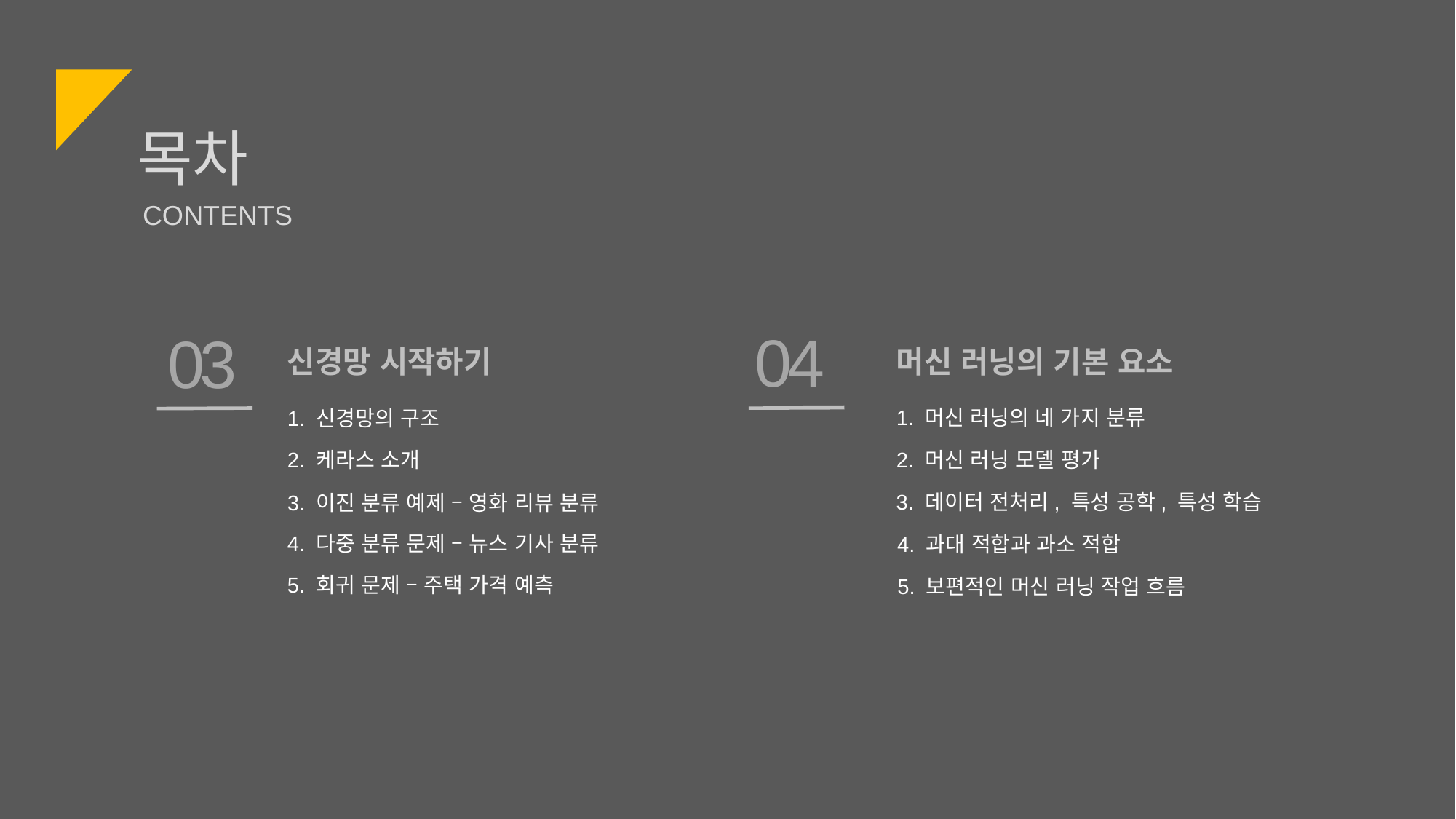

목차
CONTENTS
04
03
신경망 시작하기
머신 러닝의 기본 요소
1. 머신 러닝의 네 가지 분류
1. 신경망의 구조
2. 머신 러닝 모델 평가
2. 케라스 소개
3. 데이터 전처리, 특성 공학, 특성 학습
3. 이진 분류 예제 – 영화 리뷰 분류
4. 다중 분류 문제 – 뉴스 기사 분류
4. 과대 적합과 과소 적합
5. 회귀 문제 – 주택 가격 예측
5. 보편적인 머신 러닝 작업 흐름